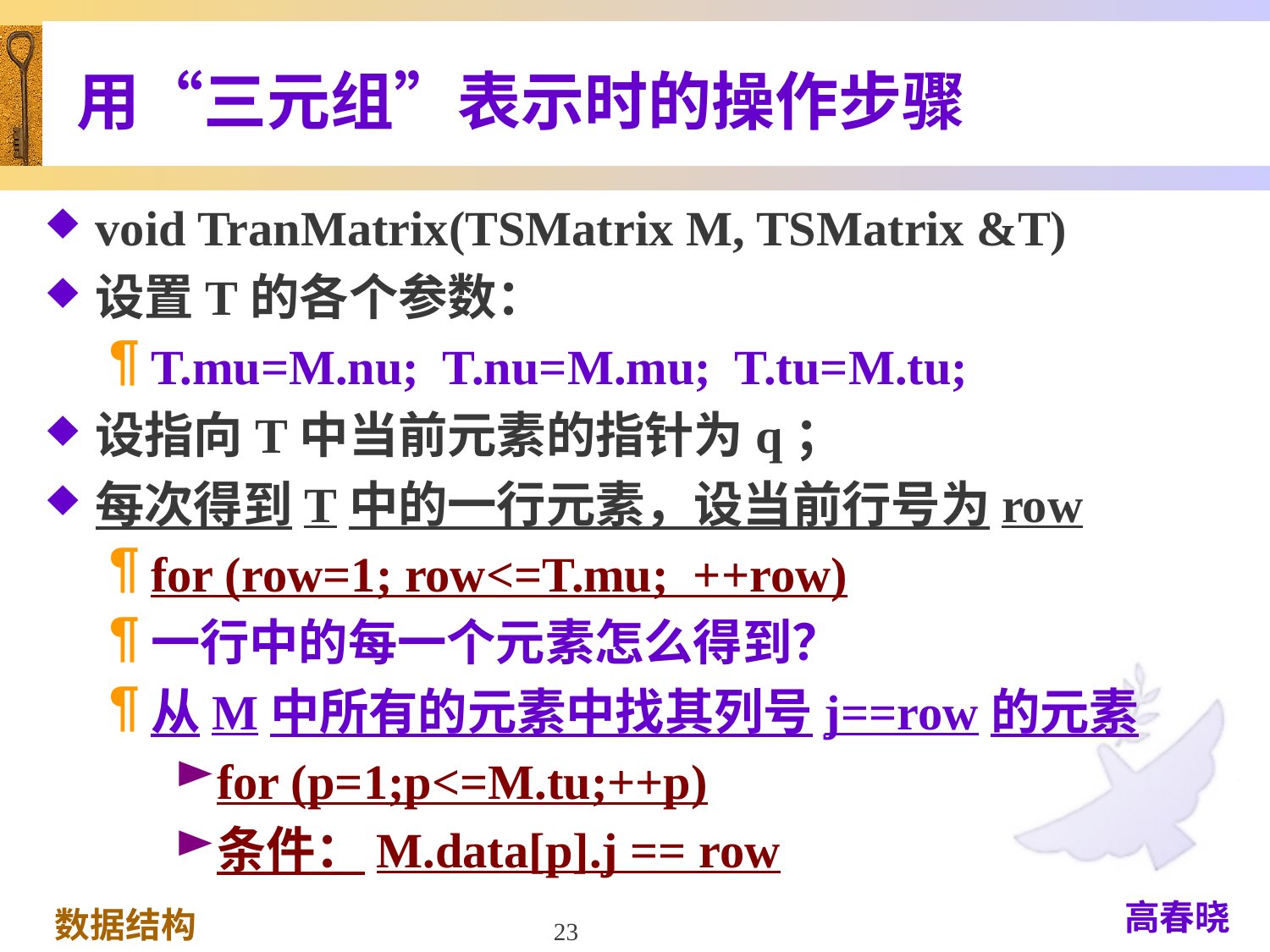

# 用“三元组”表示时的操作步骤
void TranMatrix(TSMatrix M, TSMatrix &T)
设置T的各个参数：
T.mu=M.nu;  T.nu=M.mu;  T.tu=M.tu;
设指向T中当前元素的指针为q；
每次得到T中的一行元素，设当前行号为row
for (row=1; row<=T.mu;  ++row)
一行中的每一个元素怎么得到？
从M中所有的元素中找其列号j==row的元素
for (p=1;p<=M.tu;++p)
条件：M.data[p].j == row
23